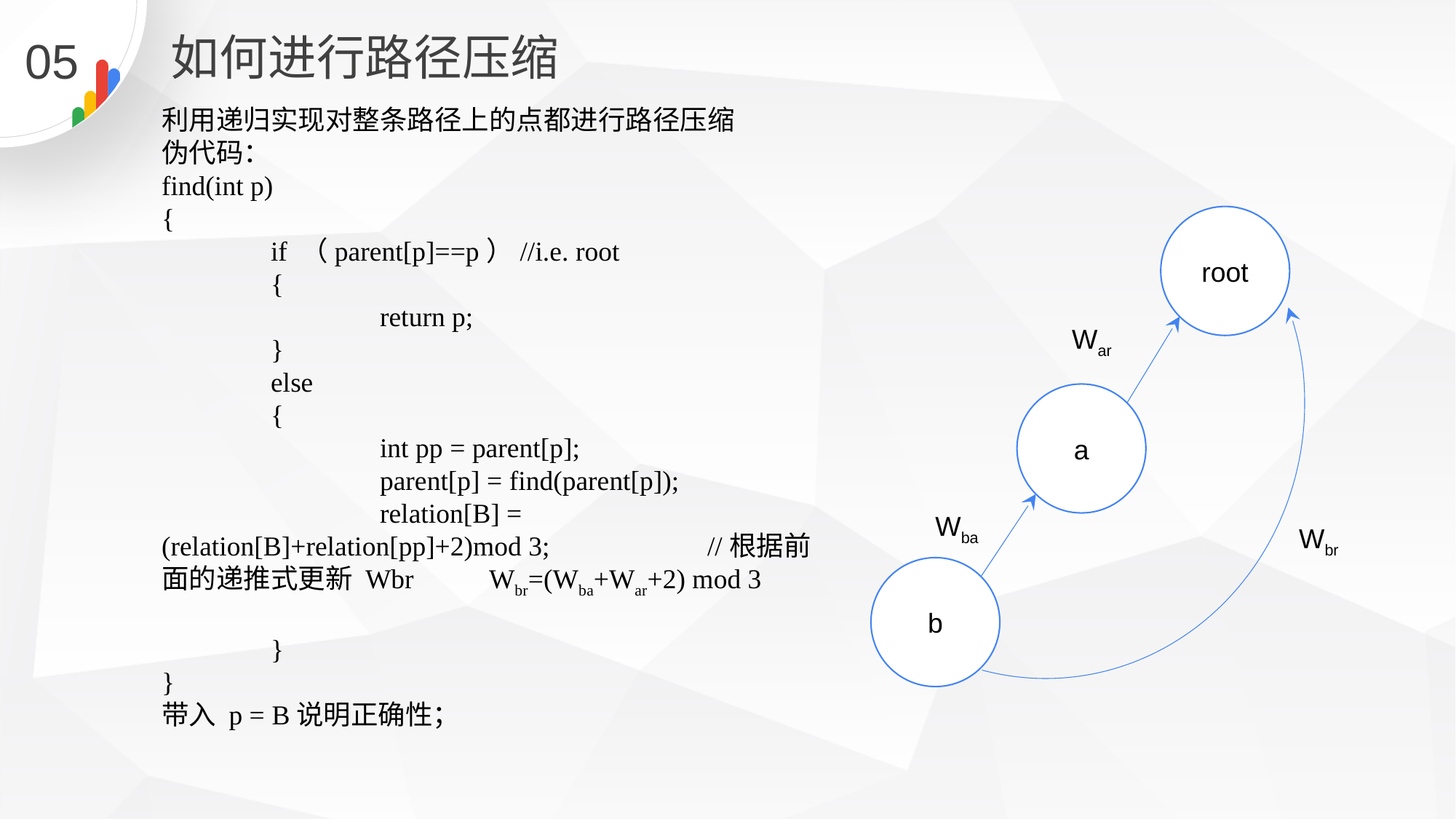

如何进行路径压缩
05
利用递归实现对整条路径上的点都进行路径压缩
伪代码：
find(int p)
{
	if （parent[p]==p）//i.e. root
	{
		return p;
	}
	else
	{
		int pp = parent[p];
		parent[p] = find(parent[p]);
		relation[B] = 		(relation[B]+relation[pp]+2)mod 3;		//根据前面的递推式更新 Wbr  	Wbr=(Wba+War+2) mod 3

	}
}
带入 p = B说明正确性；

root
War
a
Wba
Wbr
b